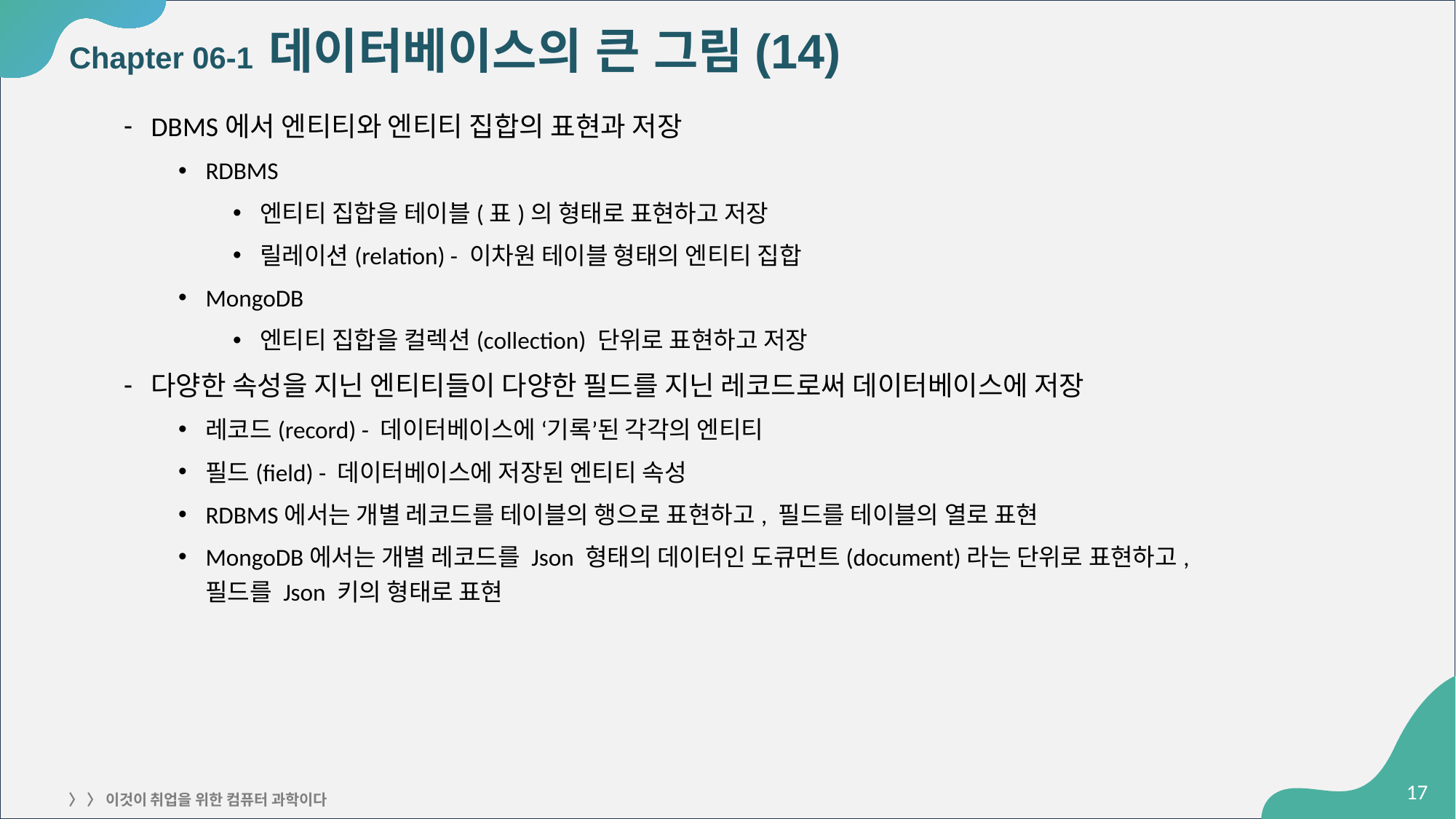

# Chapter 06-1 데이터베이스의 큰 그림(14)
DBMS에서 엔티티와 엔티티 집합의 표현과 저장
RDBMS
엔티티 집합을 테이블(표)의 형태로 표현하고 저장
릴레이션(relation) - 이차원 테이블 형태의 엔티티 집합
MongoDB
엔티티 집합을 컬렉션(collection) 단위로 표현하고 저장
다양한 속성을 지닌 엔티티들이 다양한 필드를 지닌 레코드로써 데이터베이스에 저장
레코드(record) - 데이터베이스에 ‘기록’된 각각의 엔티티
필드(field) - 데이터베이스에 저장된 엔티티 속성
RDBMS에서는 개별 레코드를 테이블의 행으로 표현하고, 필드를 테이블의 열로 표현
MongoDB에서는 개별 레코드를 Json 형태의 데이터인 도큐먼트(document)라는 단위로 표현하고,
필드를 Json 키의 형태로 표현
17
〉 〉 이것이 취업을 위한 컴퓨터 과학이다